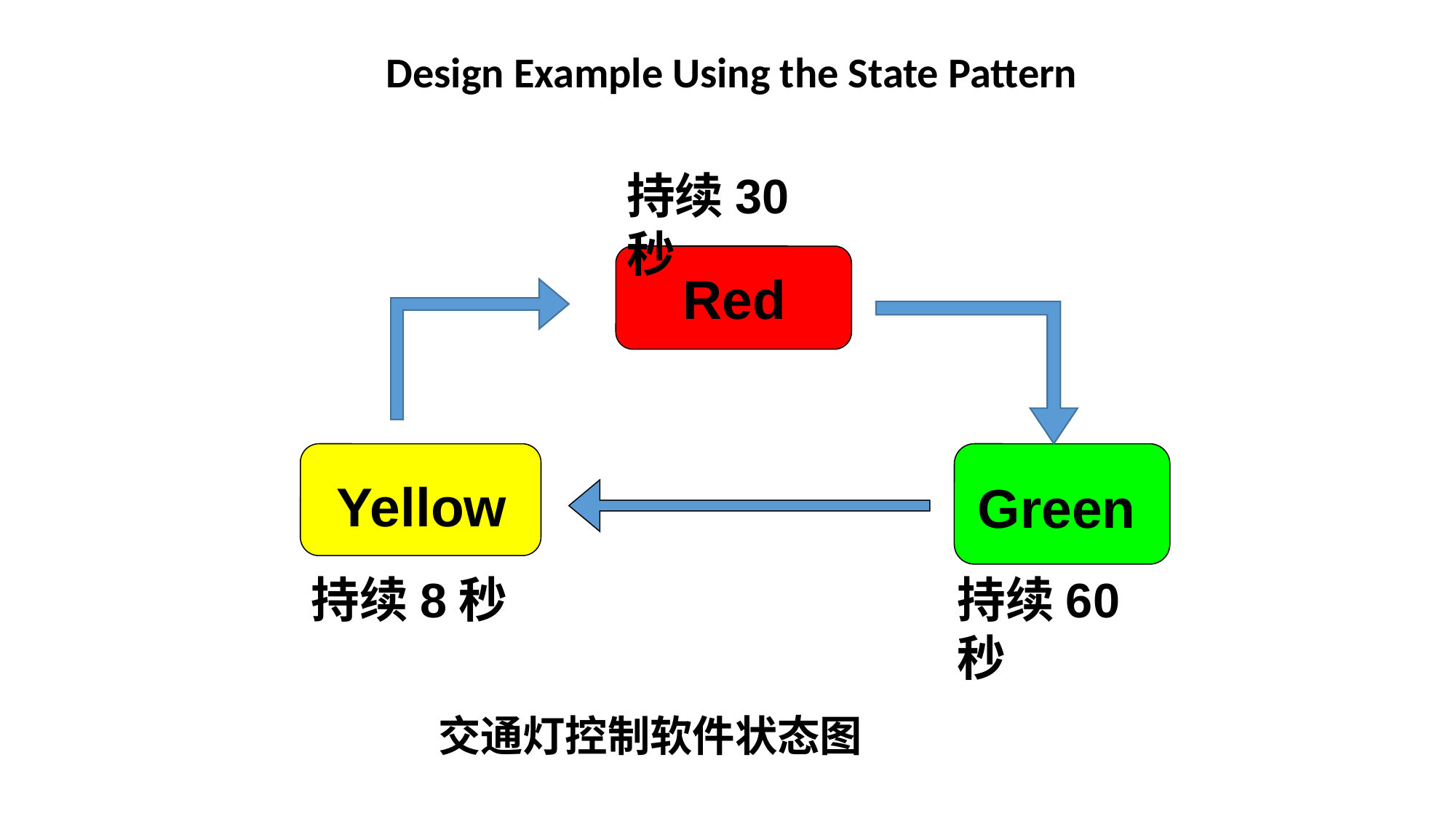

Design Example Using the State Pattern
持续30秒

Red

Yellow
Green

持续8秒
持续60秒
交通灯控制软件状态图